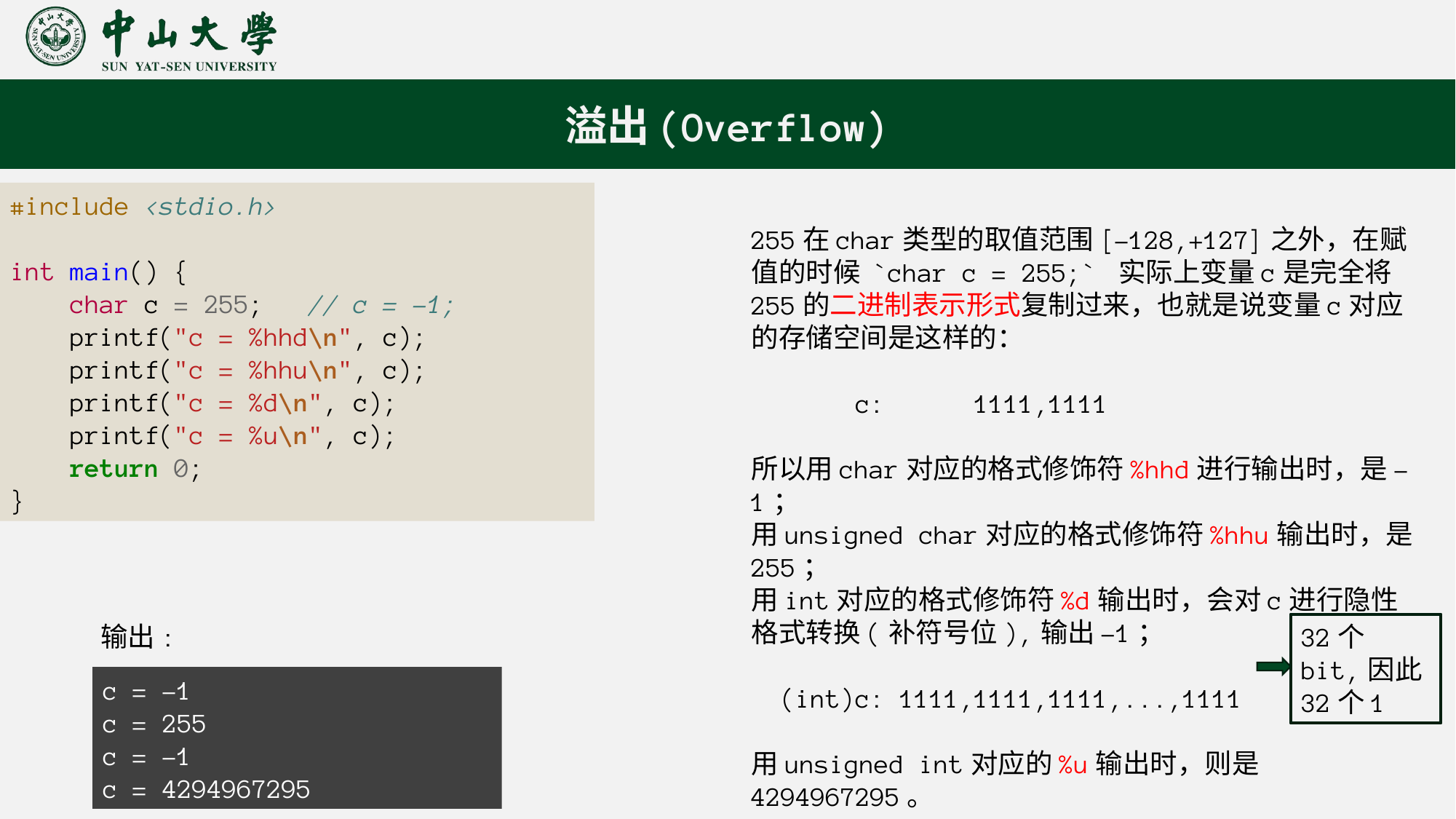

溢出(Overflow)
#include <stdio.h>

int main() {
    char c = 255;   // c = -1;
    printf("c = %hhd\n", c);
    printf("c = %hhu\n", c);
    printf("c = %d\n", c);
    printf("c = %u\n", c);
    return 0;
}
255在char类型的取值范围[-128,+127]之外，在赋值的时候 `char c = 255;` 实际上变量c是完全将255的二进制表示形式复制过来，也就是说变量c对应的存储空间是这样的：

       c:      1111,1111

所以用char对应的格式修饰符%hhd进行输出时，是-1；
用unsigned char对应的格式修饰符%hhu输出时，是255；
用int对应的格式修饰符%d输出时，会对c进行隐性格式转换(补符号位),输出-1；

  (int)c: 1111,1111,1111,...,1111

用unsigned int对应的%u输出时，则是4294967295。
输出:
32个bit,因此32个1

c = -1
c = 255
c = -1
c = 4294967295